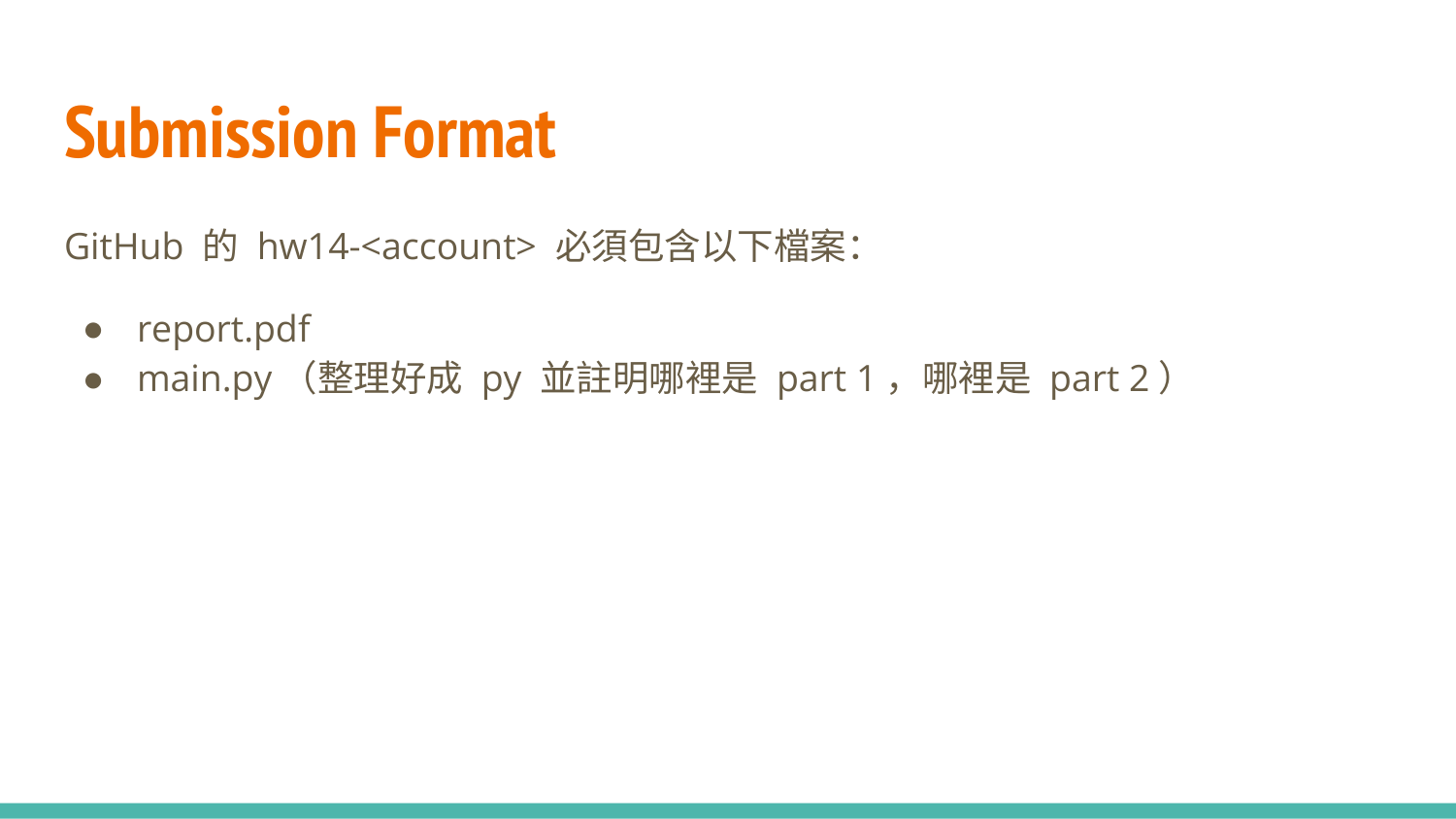

# Submission Format
GitHub 的 hw14-<account> 必須包含以下檔案：
report.pdf
main.py（整理好成 py 並註明哪裡是 part 1，哪裡是 part 2）